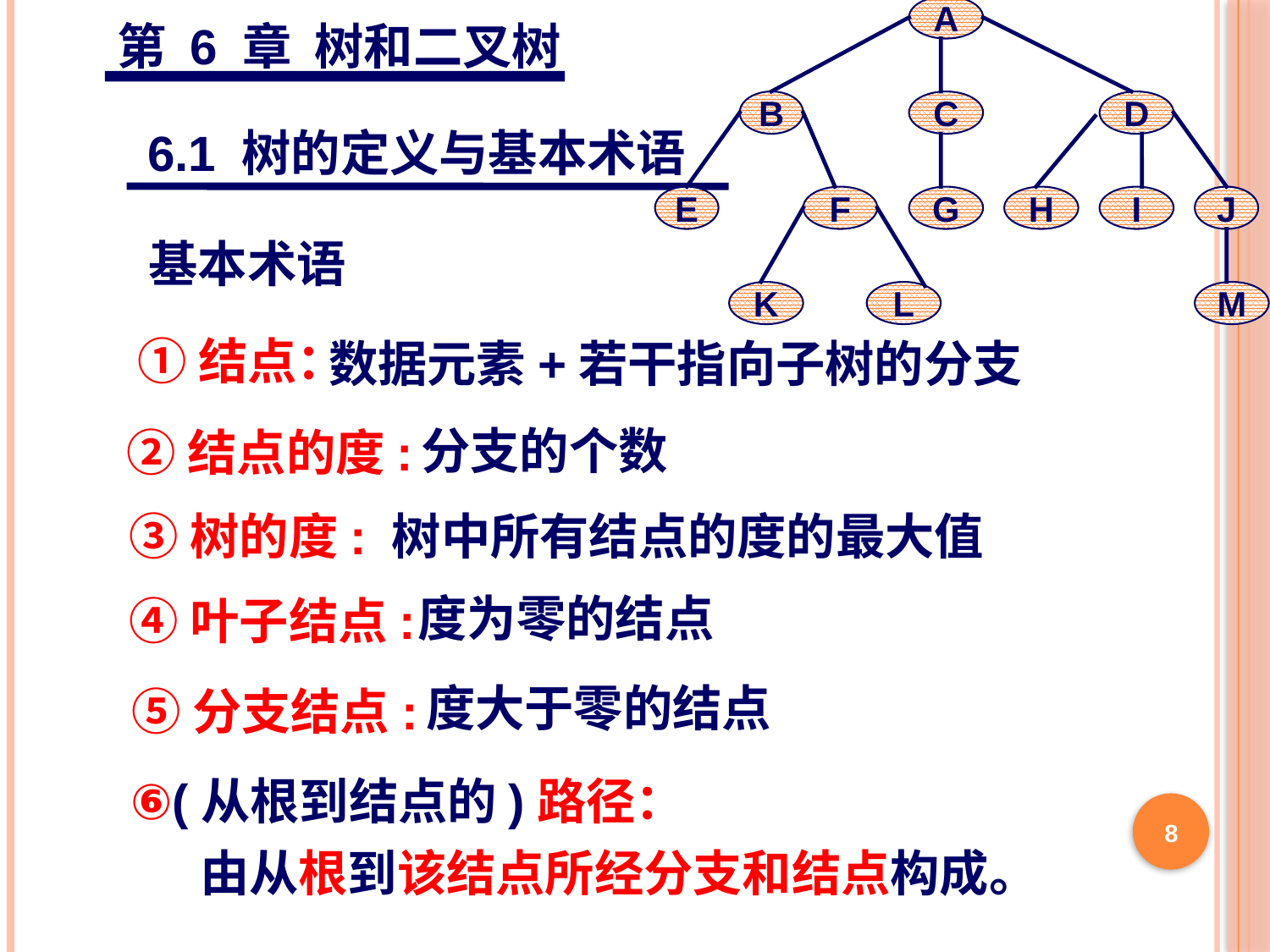

A

B
C
D

E
F
G
H
I
J

K
L
M
第 6 章  树和二叉树

6.1 树的定义与基本术语

基本术语
①结点：
数据元素+若干指向子树的分支
分支的个数
②结点的度:
树中所有结点的度的最大值
③树的度:
度为零的结点
④叶子结点:
度大于零的结点
⑤分支结点:
⑥(从根到结点的)路径：
8
由从根到该结点所经分支和结点构成。